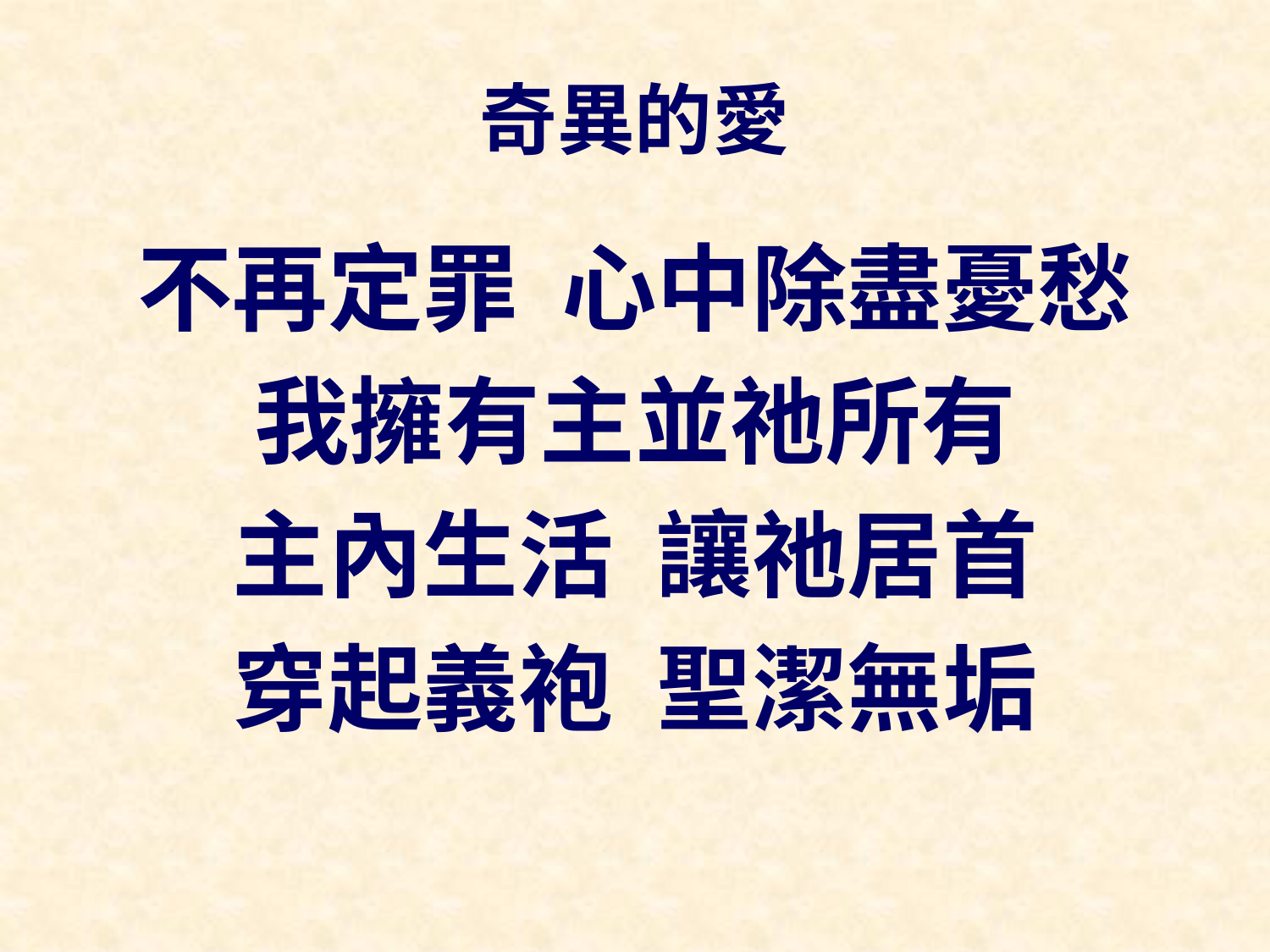

# 奇異的愛
不再定罪  心中除盡憂愁
我擁有主並祂所有
主內生活  讓祂居首
穿起義袍  聖潔無垢